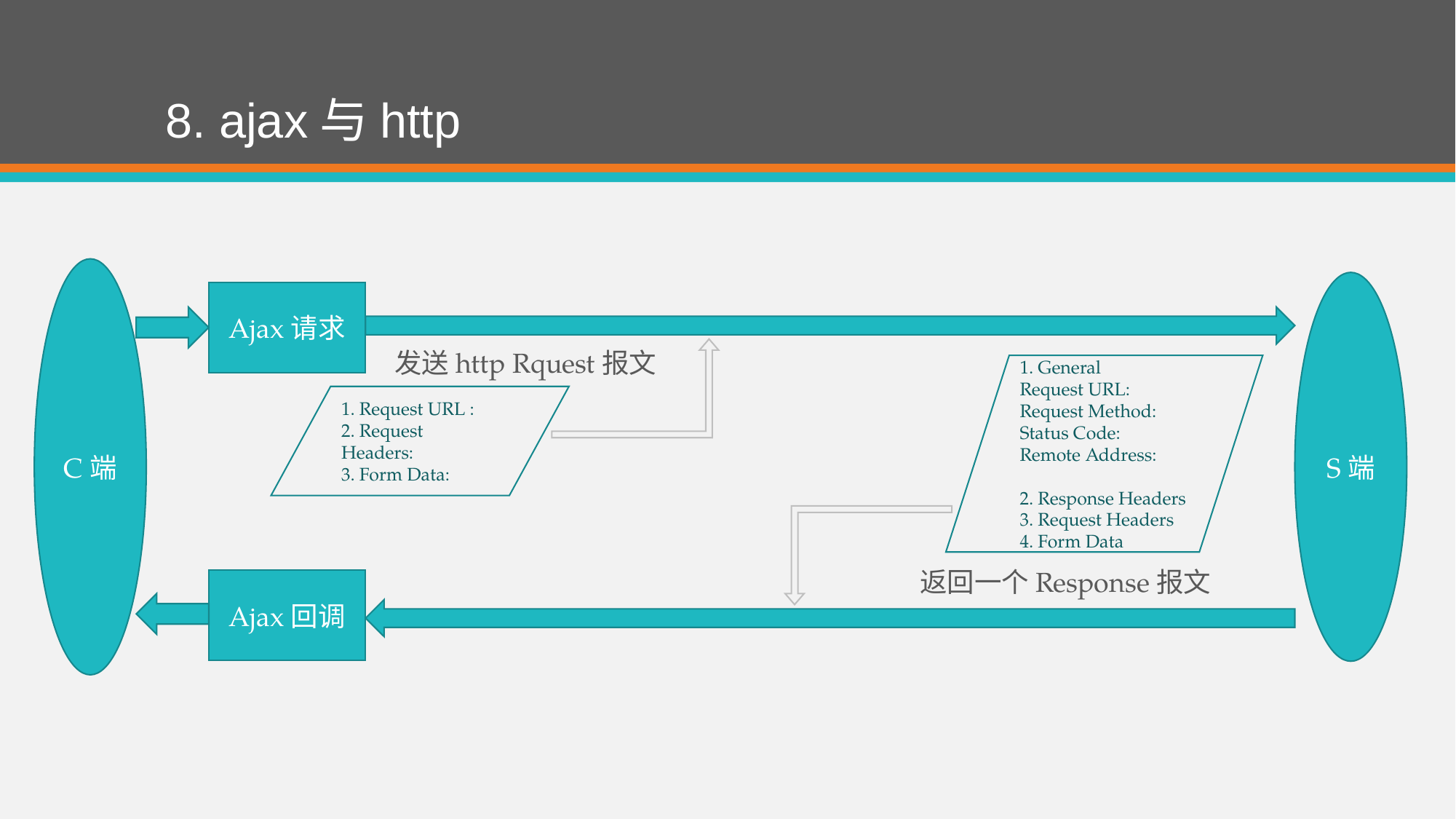

# 8. ajax与http
C端
S端
Ajax请求

发送http Rquest报文
1. General
Request URL:
Request Method:
Status Code:
Remote Address:

2. Response Headers
3. Request Headers
4. Form Data
1. Request URL :
2. Request Headers:
3. Form Data:

返回一个Response报文
Ajax回调